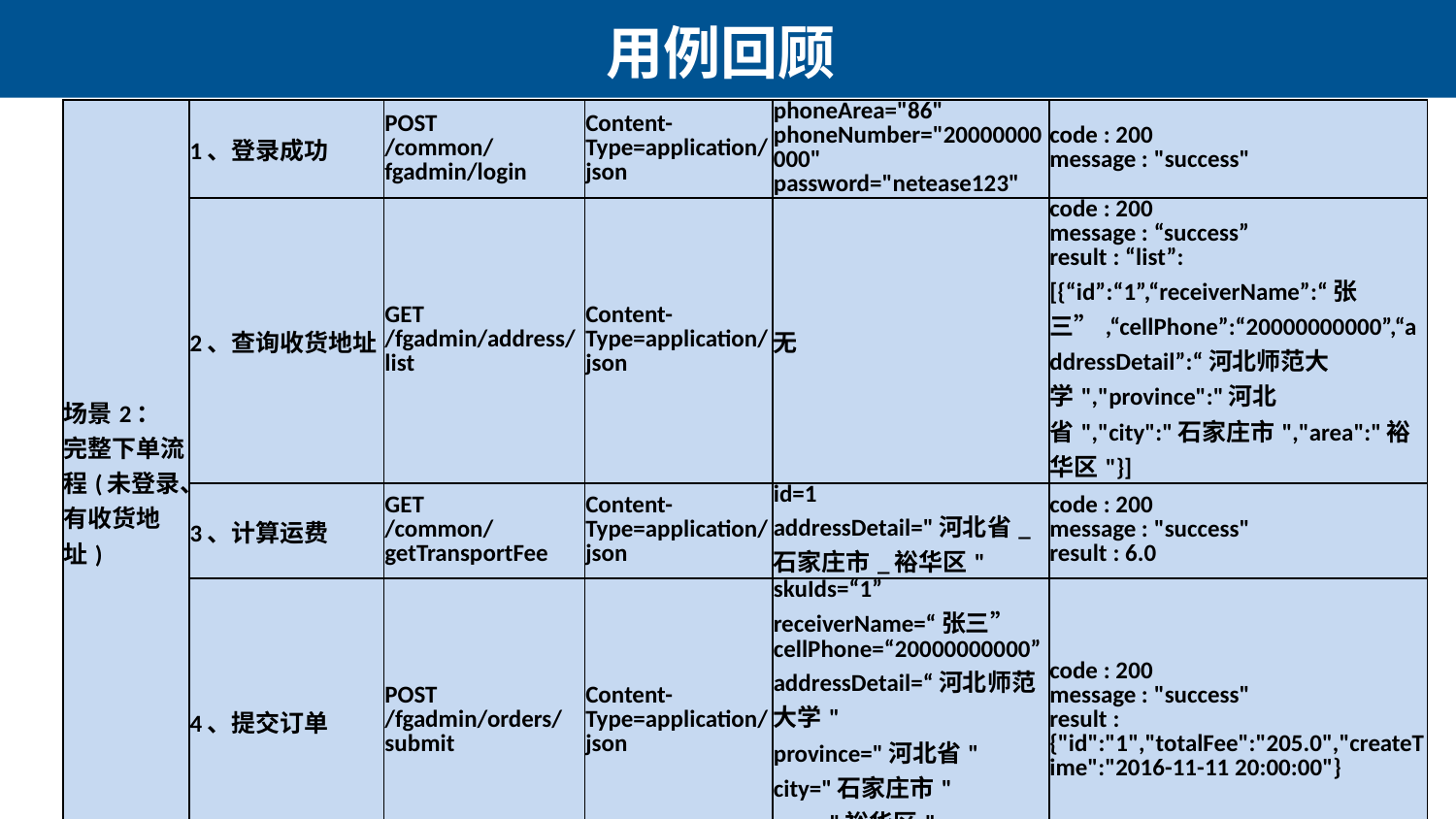

# 用例回顾
| 场景2： 完整下单流程(未登录、有收货地址) | 1、登录成功 | POST /common/fgadmin/login | Content-Type=application/json | phoneArea="86" phoneNumber="20000000000" password="netease123" | code : 200 message : "success" |
| --- | --- | --- | --- | --- | --- |
|  | 2、查询收货地址 | GET /fgadmin/address/list | Content-Type=application/json | 无 | code : 200 message : “success” result : “list”:[{“id”:“1”,“receiverName”:“张三”,“cellPhone”:“20000000000”,“addressDetail”:“河北师范大学","province":"河北省","city":"石家庄市","area":"裕华区"}] |
|  | 3、计算运费 | GET /common/getTransportFee | Content-Type=application/json | id=1 addressDetail="河北省\_石家庄市\_裕华区" | code : 200 message : "success" result : 6.0 |
|  | 4、提交订单 | POST /fgadmin/orders/submit | Content-Type=application/json | skuIds=“1” receiverName=“张三” cellPhone=“20000000000” addressDetail=“河北师范大学" province="河北省" city="石家庄市" area="裕华区" transportFee=6.0 | code : 200 message : "success" result : {"id":"1","totalFee":"205.0","createTime":"2016-11-11 20:00:00"} |